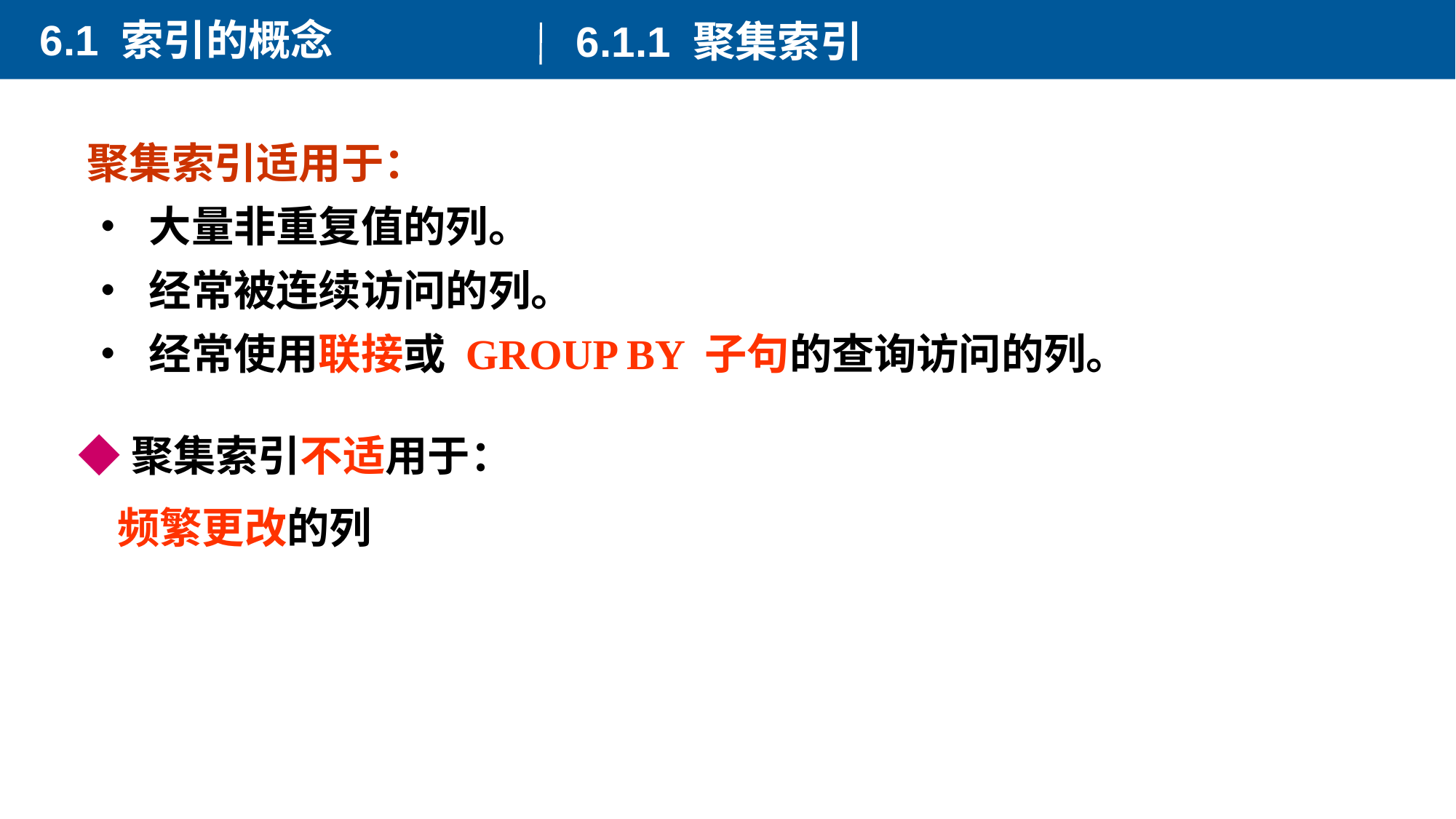

6.1 索引的概念
6.1.1 聚集索引
聚集索引适用于：
• 大量非重复值的列。
• 经常被连续访问的列。
• 经常使用联接或 GROUP BY 子句的查询访问的列。

◆聚集索引不适用于：
   频繁更改的列